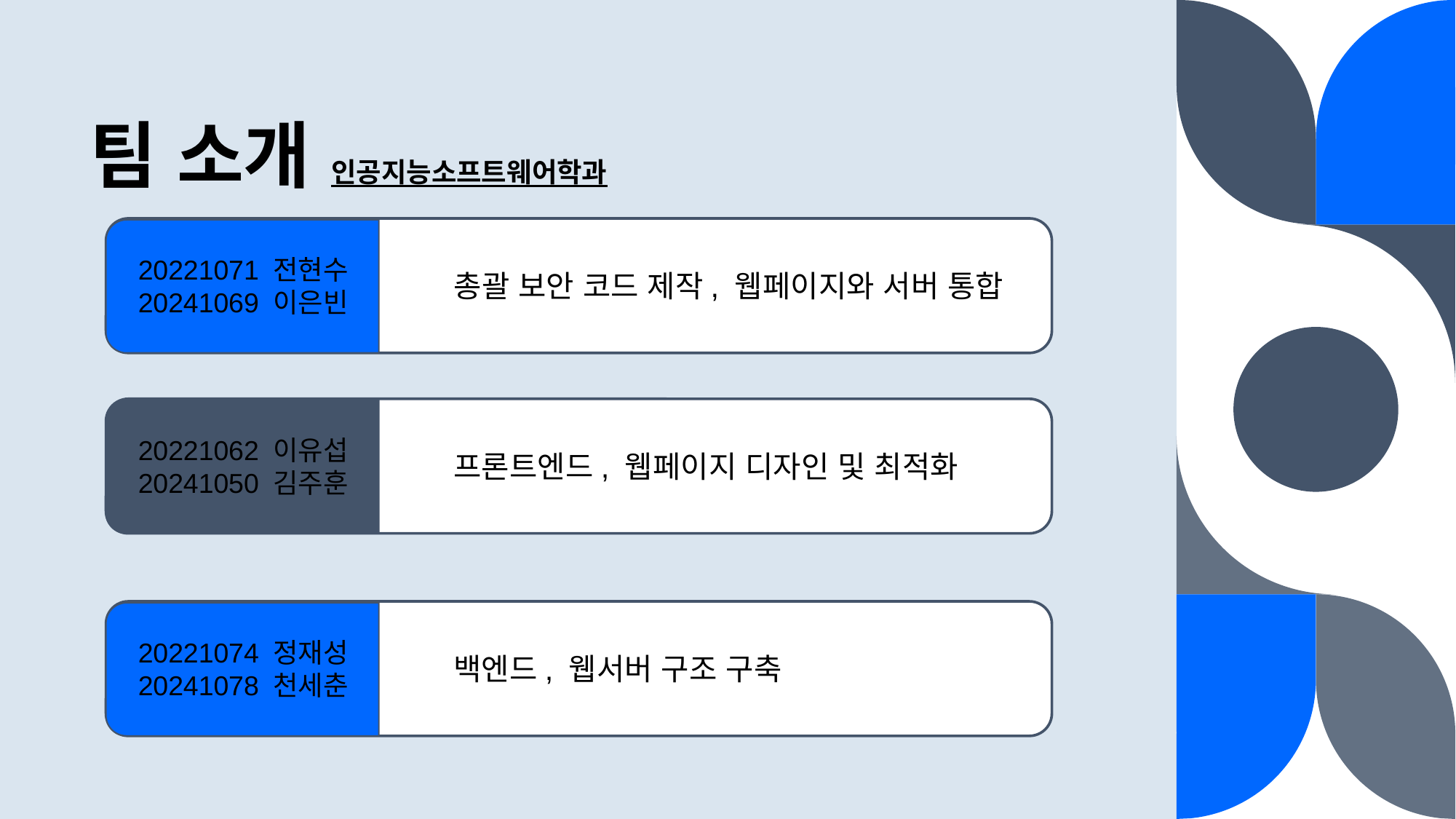

# 팀 소개 인공지능소프트웨어학과

20221071 전현수
20241069 이은빈
총괄 보안 코드 제작, 웹페이지와 서버 통합

20221062 이유섭
20241050 김주훈
프론트엔드, 웹페이지 디자인 및 최적화

20221074 정재성
20241078 천세춘
백엔드, 웹서버 구조 구축